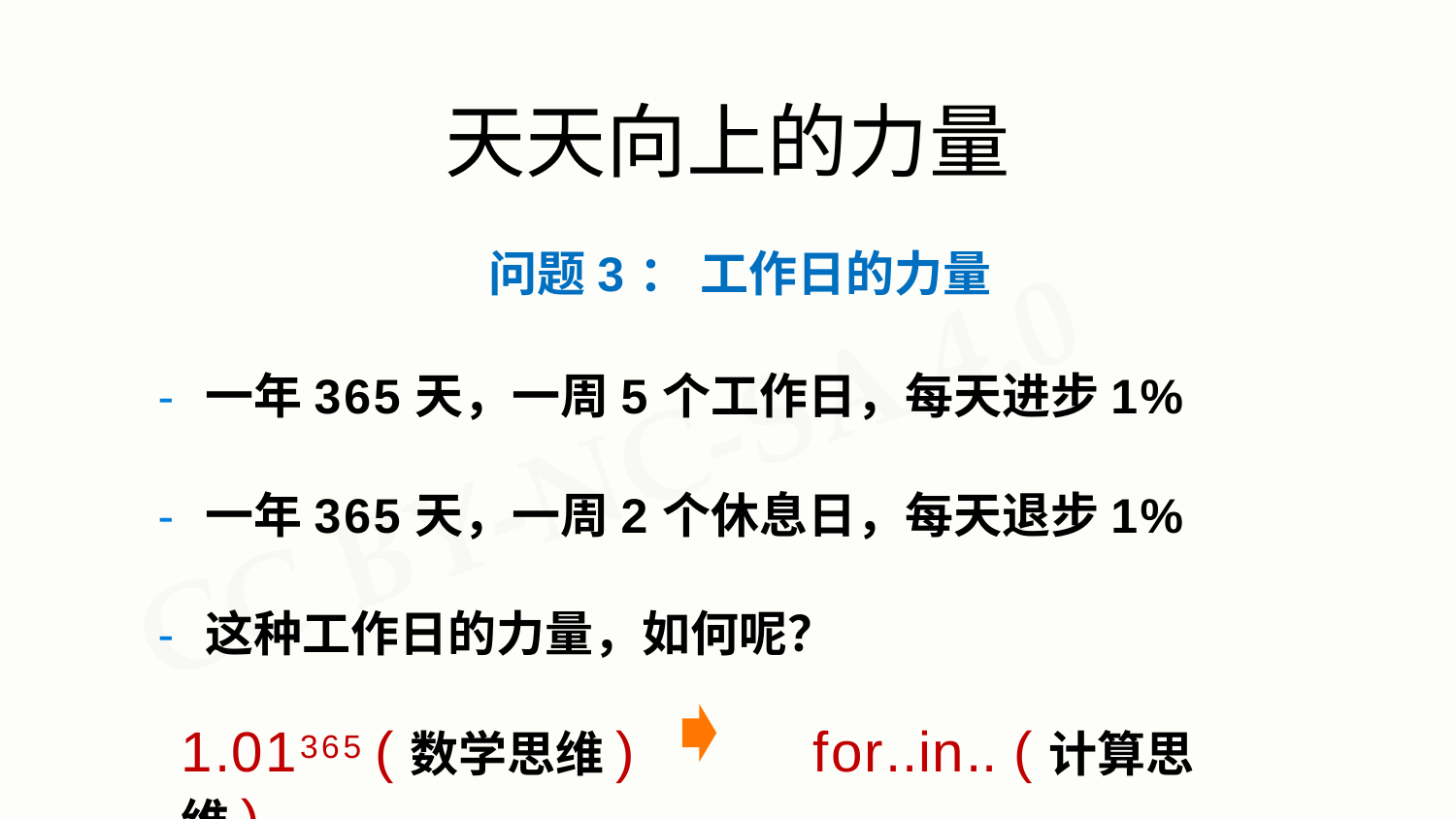

# 天天向上的力量
问题3： 工作日的力量

- 一年365天，一周5个工作日，每天进步1%

- 一年365天，一周2个休息日，每天退步1%

- 这种工作日的力量，如何呢？

1.01365 (数学思维)	for..in.. (计算思维)